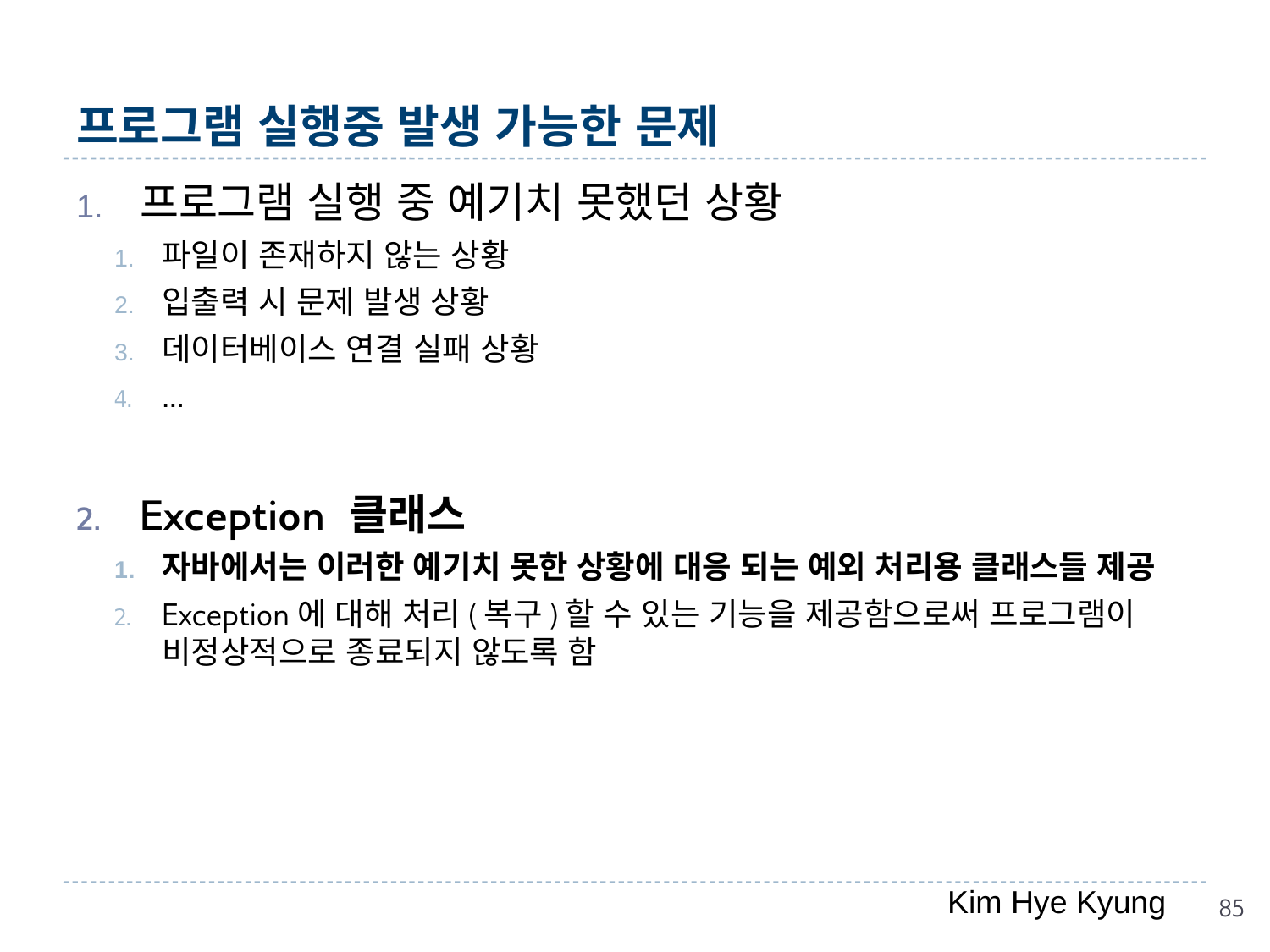

# 프로그램 실행중 발생 가능한 문제
프로그램 실행 중 예기치 못했던 상황
파일이 존재하지 않는 상황
입출력 시 문제 발생 상황
데이터베이스 연결 실패 상황
…

Exception 클래스
자바에서는 이러한 예기치 못한 상황에 대응 되는 예외 처리용 클래스들 제공
Exception에 대해 처리(복구)할 수 있는 기능을 제공함으로써 프로그램이 비정상적으로 종료되지 않도록 함
85